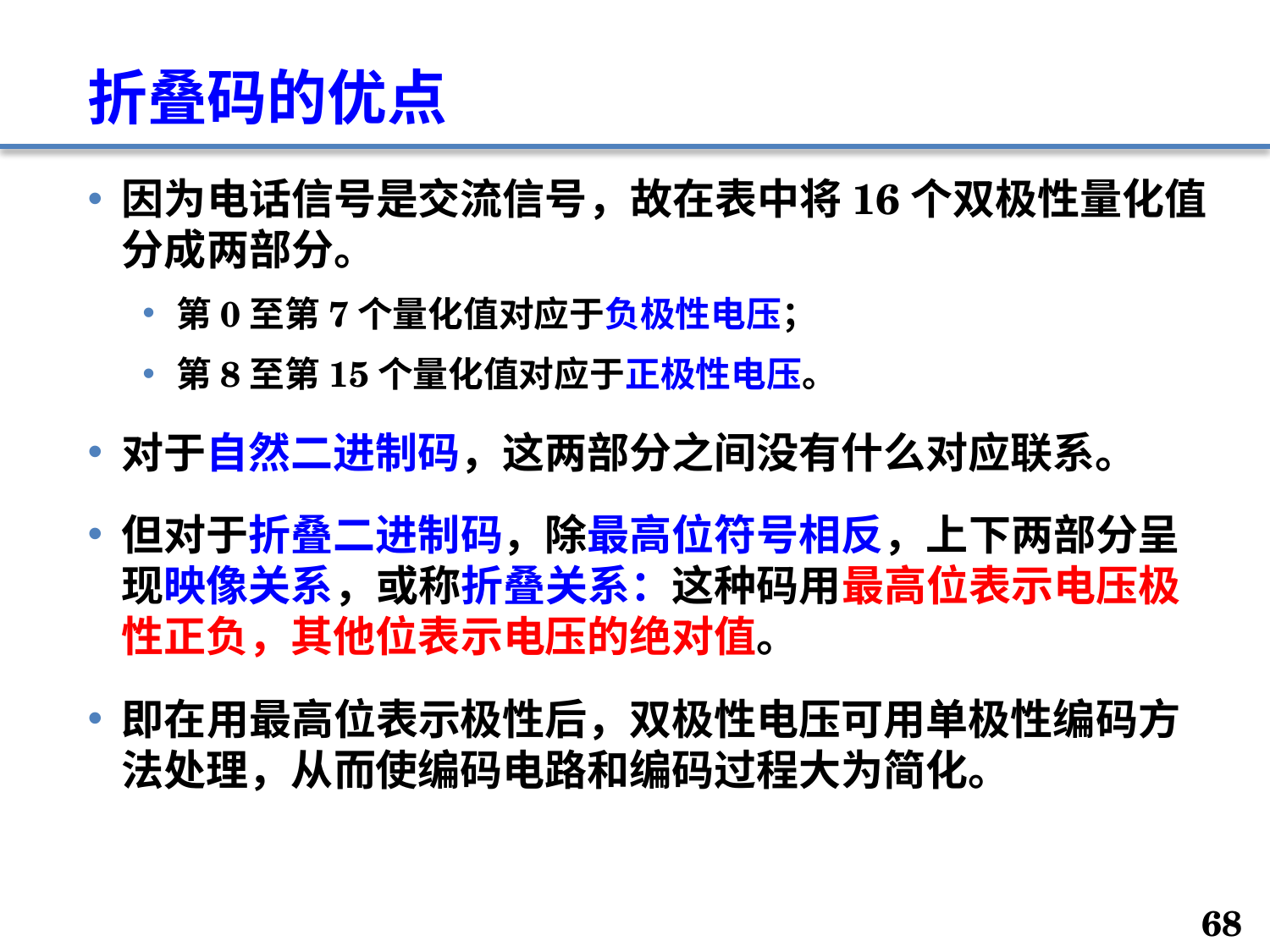

# 折叠码的优点
因为电话信号是交流信号，故在表中将16个双极性量化值分成两部分。
第0至第7个量化值对应于负极性电压；
第8至第15个量化值对应于正极性电压。
对于自然二进制码，这两部分之间没有什么对应联系。
但对于折叠二进制码，除最高位符号相反，上下两部分呈现映像关系，或称折叠关系：这种码用最高位表示电压极性正负，其他位表示电压的绝对值。
即在用最高位表示极性后，双极性电压可用单极性编码方法处理，从而使编码电路和编码过程大为简化。
68